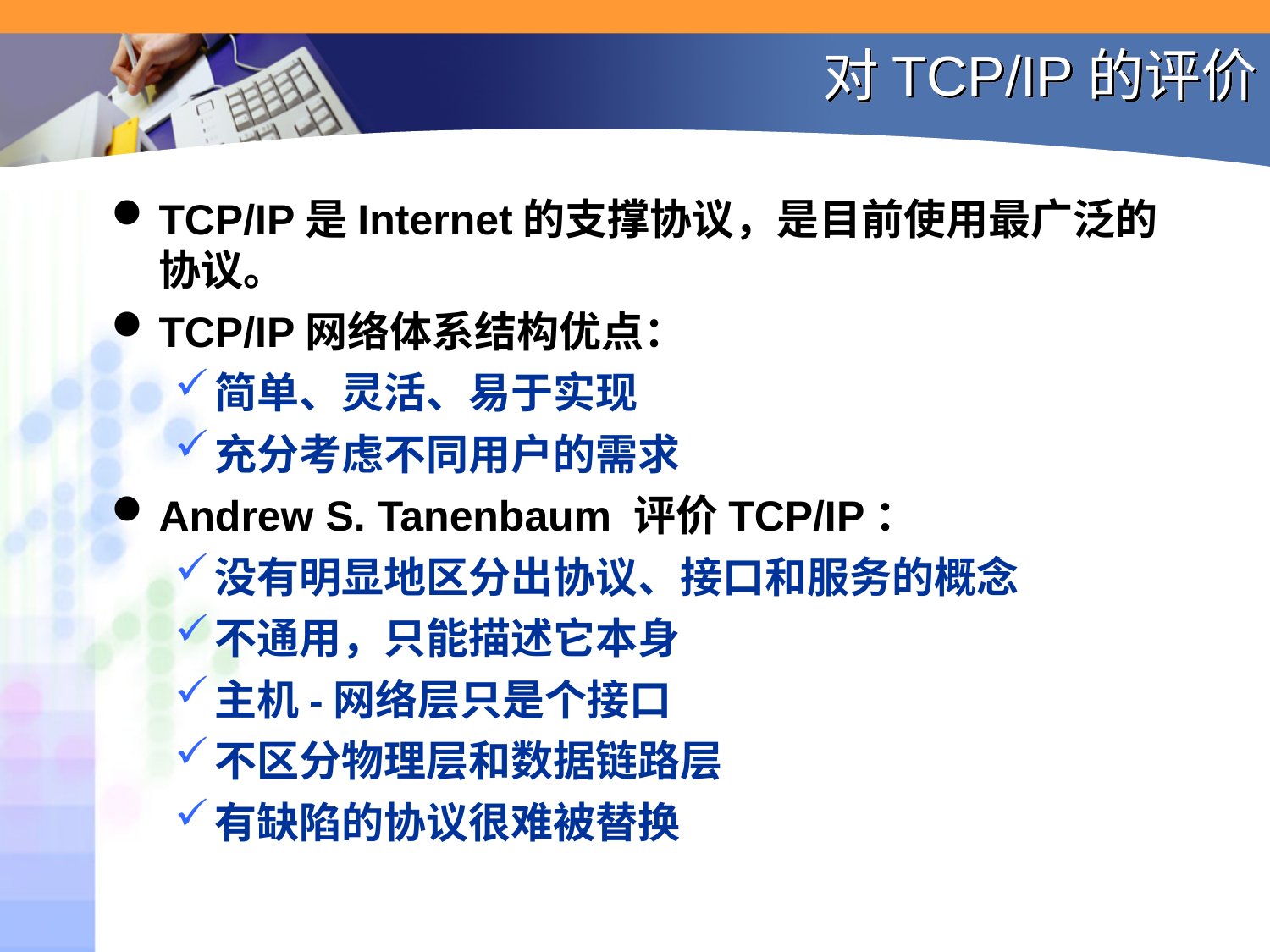

# 对TCP/IP的评价
TCP/IP是Internet的支撑协议，是目前使用最广泛的协议。
TCP/IP网络体系结构优点：
简单、灵活、易于实现
充分考虑不同用户的需求
Andrew S. Tanenbaum 评价TCP/IP：
没有明显地区分出协议、接口和服务的概念
不通用，只能描述它本身
主机-网络层只是个接口
不区分物理层和数据链路层
有缺陷的协议很难被替换